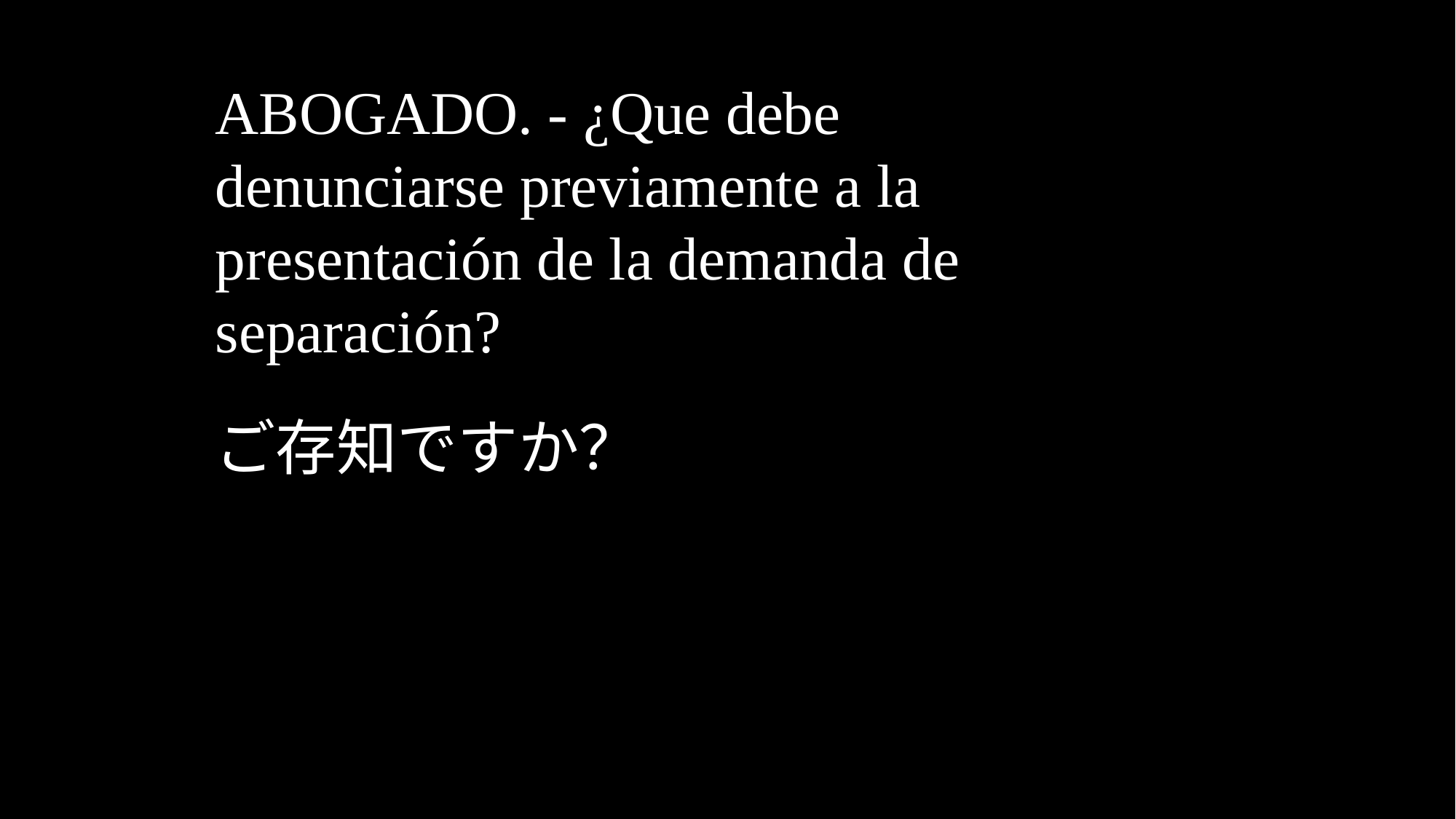

ABOGADO. - ¿Que debe denunciarse previamente a la presentación de la demanda de separación?

ご存知ですか？